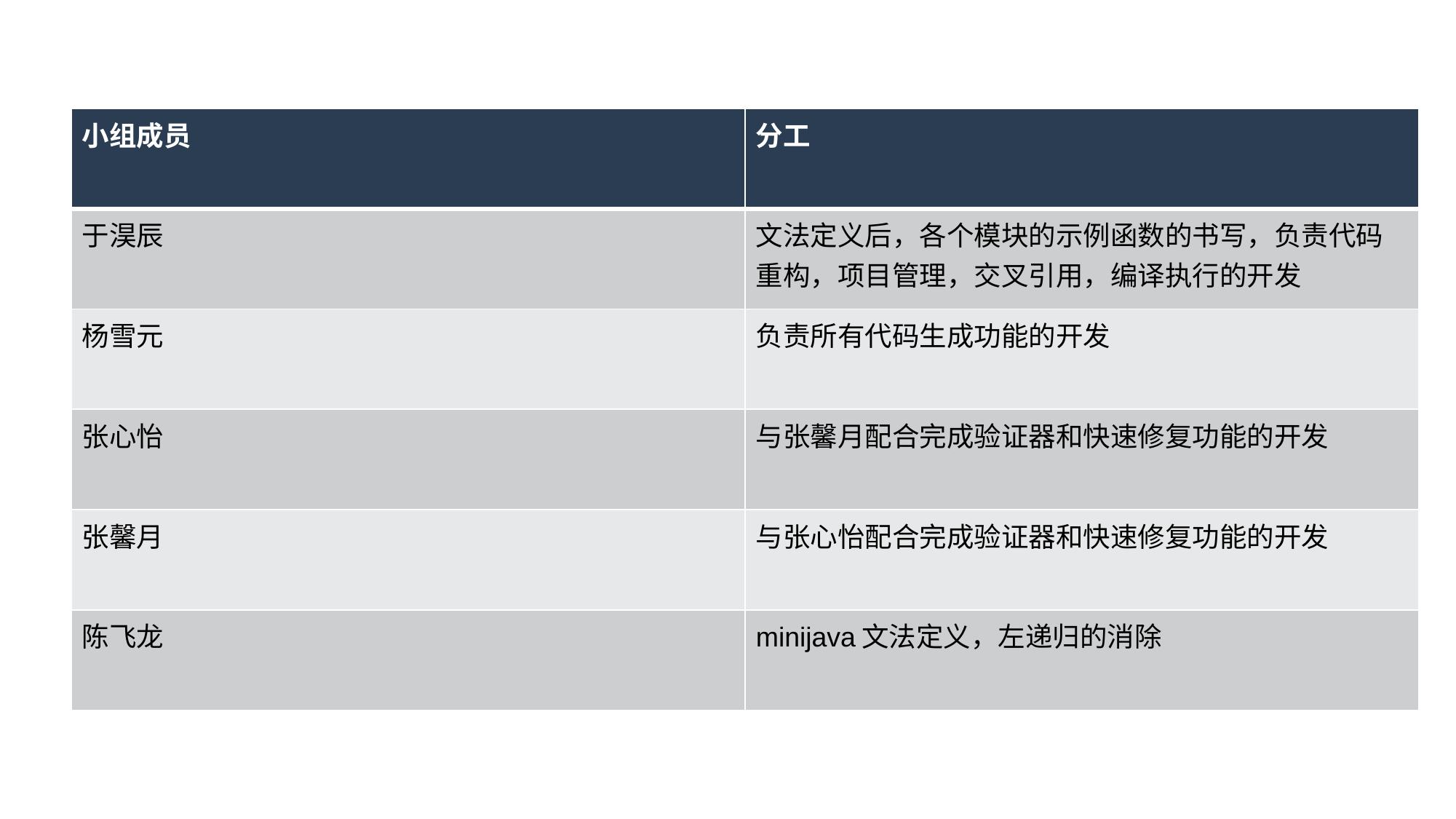

| 小组成员 | 分工 |
| --- | --- |
| 于淏辰 | 文法定义后，各个模块的示例函数的书写，负责代码重构，项目管理，交叉引用，编译执行的开发 |
| 杨雪元 | 负责所有代码生成功能的开发 |
| 张心怡 | 与张馨月配合完成验证器和快速修复功能的开发 |
| 张馨月 | 与张心怡配合完成验证器和快速修复功能的开发 |
| 陈飞龙 | minijava文法定义，左递归的消除 |